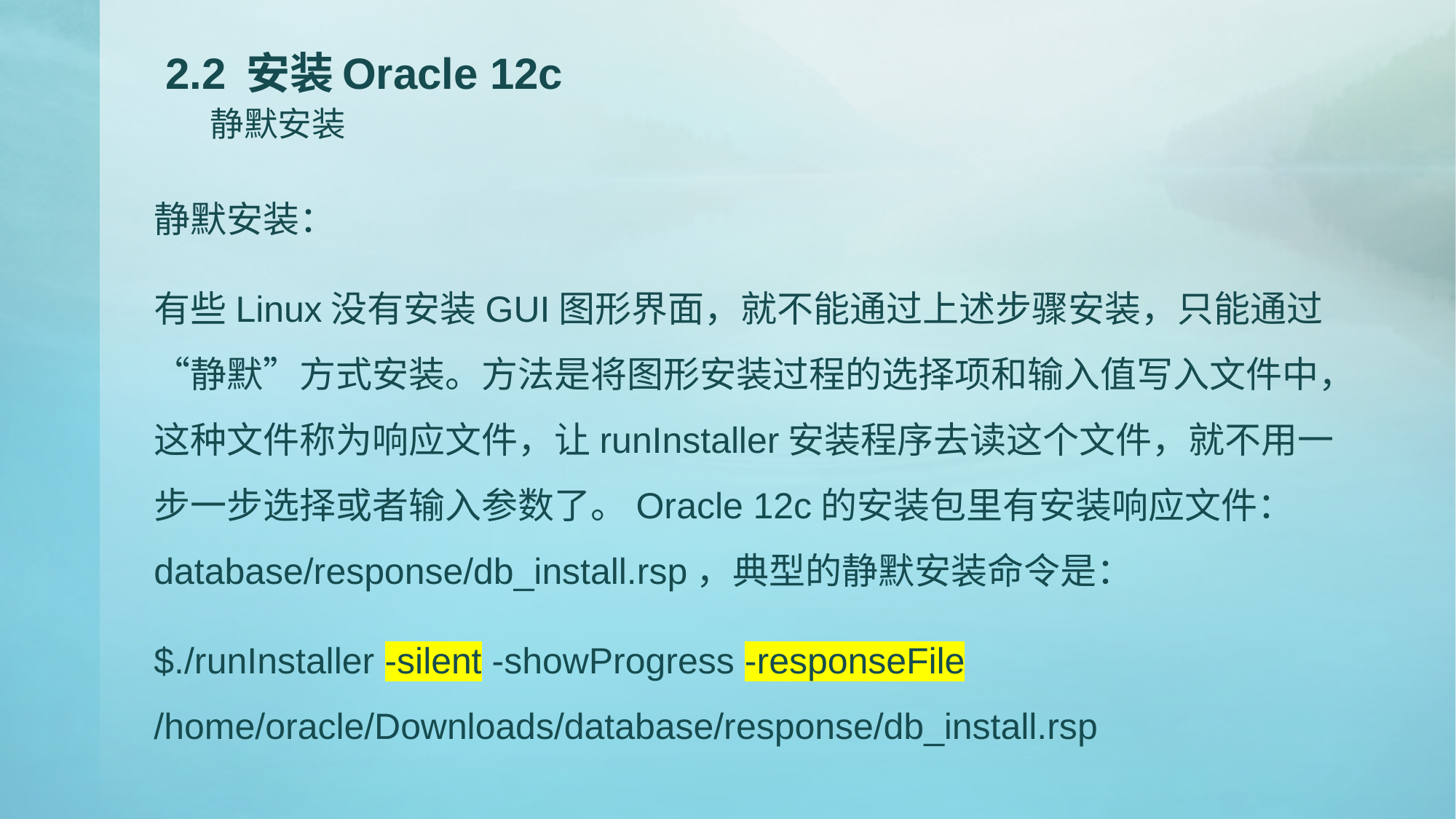

# 2.2 安装Oracle 12c 静默安装
静默安装：
有些Linux没有安装GUI图形界面，就不能通过上述步骤安装，只能通过“静默”方式安装。方法是将图形安装过程的选择项和输入值写入文件中，这种文件称为响应文件，让runInstaller安装程序去读这个文件，就不用一步一步选择或者输入参数了。Oracle 12c的安装包里有安装响应文件：database/response/db_install.rsp，典型的静默安装命令是：
$./runInstaller -silent -showProgress -responseFile /home/oracle/Downloads/database/response/db_install.rsp